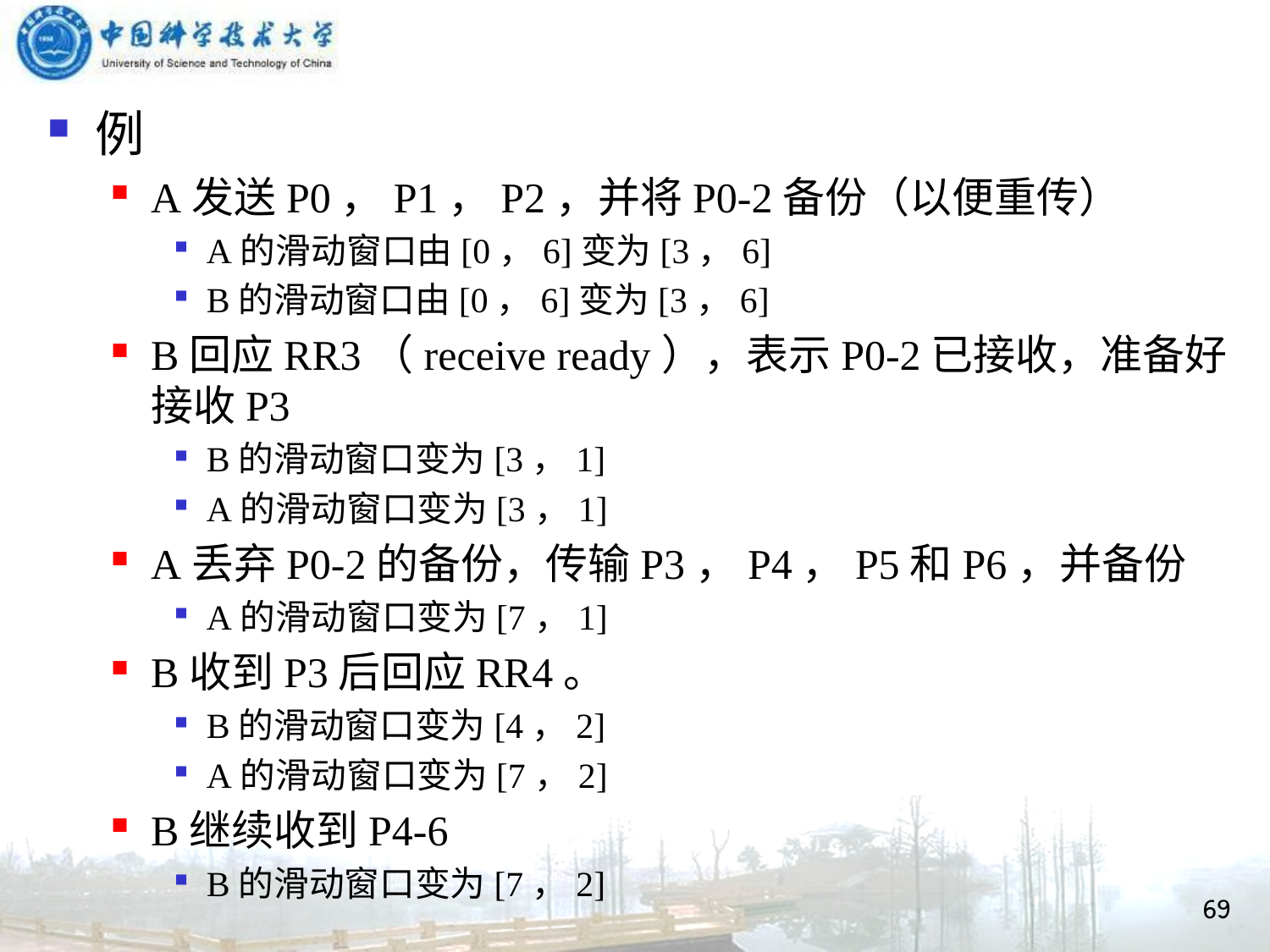

例
A发送P0，P1，P2，并将P0-2备份（以便重传）
A的滑动窗口由[0，6]变为[3，6]
B的滑动窗口由[0，6]变为[3，6]
B回应RR3（receive ready），表示P0-2已接收，准备好接收P3
B的滑动窗口变为[3，1]
A的滑动窗口变为[3，1]
A丢弃P0-2的备份，传输P3，P4，P5和P6，并备份
A的滑动窗口变为[7，1]
B收到P3后回应RR4。
B的滑动窗口变为[4，2]
A的滑动窗口变为[7，2]
B继续收到P4-6
B的滑动窗口变为[7，2]

69